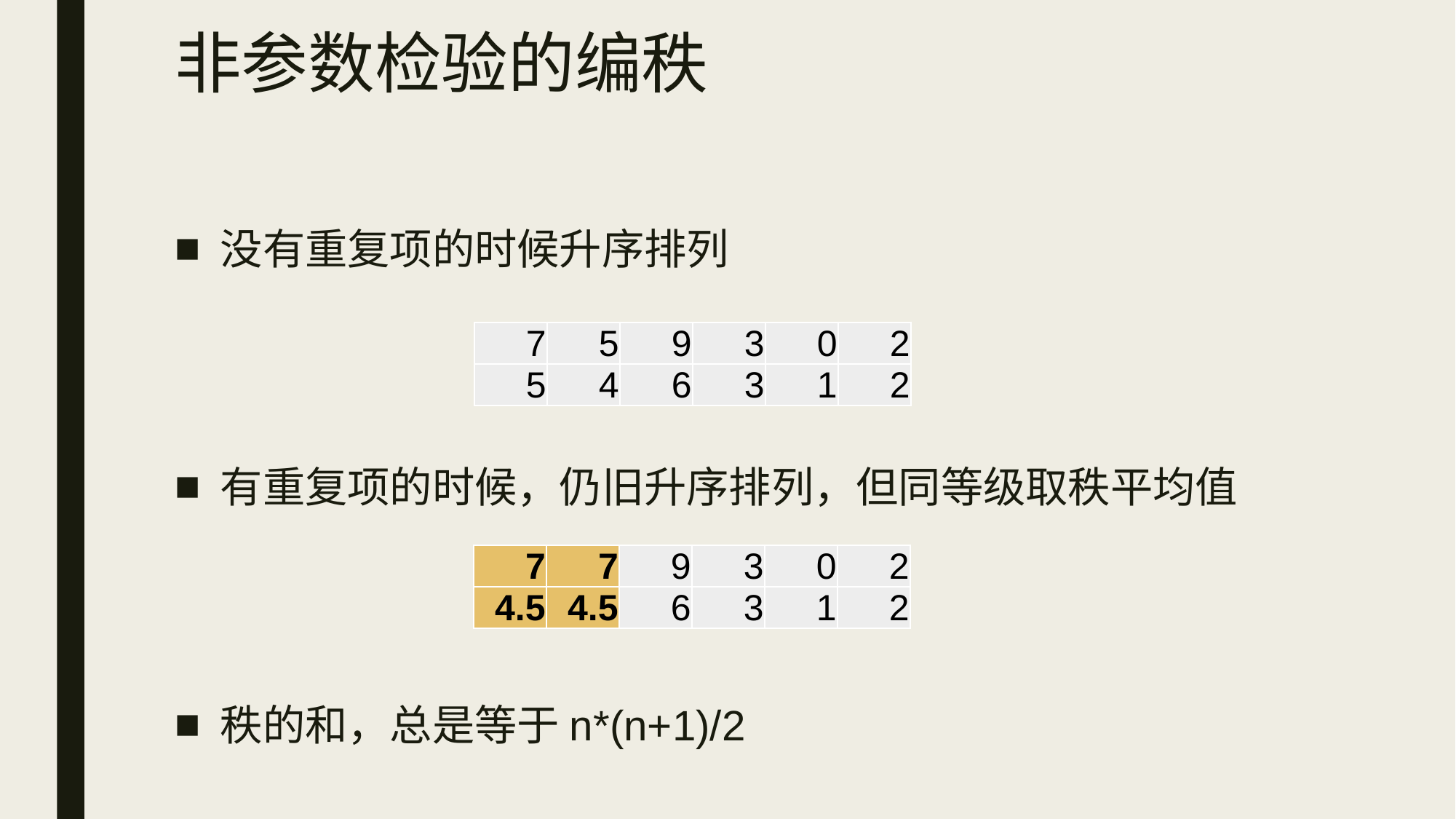

# 非参数检验的编秩
没有重复项的时候升序排列

有重复项的时候，仍旧升序排列，但同等级取秩平均值

秩的和，总是等于n*(n+1)/2
| 7 | 5 | 9 | 3 | 0 | 2 |
| --- | --- | --- | --- | --- | --- |
| 5 | 4 | 6 | 3 | 1 | 2 |
| 7 | 7 | 9 | 3 | 0 | 2 |
| --- | --- | --- | --- | --- | --- |
| 4.5 | 4.5 | 6 | 3 | 1 | 2 |